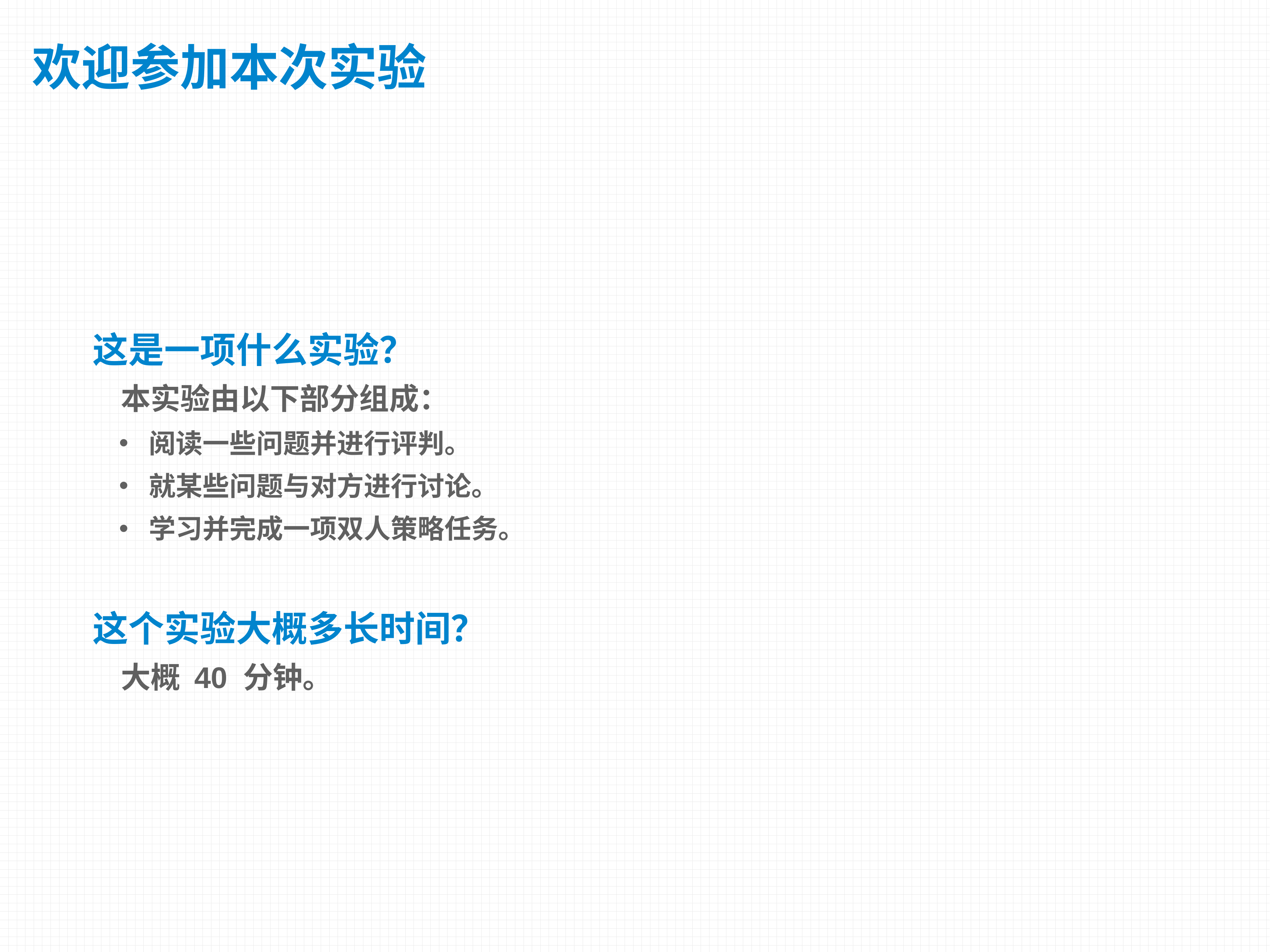

# 欢迎参加本次实验
这是一项什么实验？
本实验由以下部分组成：
阅读一些问题并进行评判。
就某些问题与对方进行讨论。
学习并完成一项双人策略任务。

这个实验大概多长时间？
大概 40 分钟。